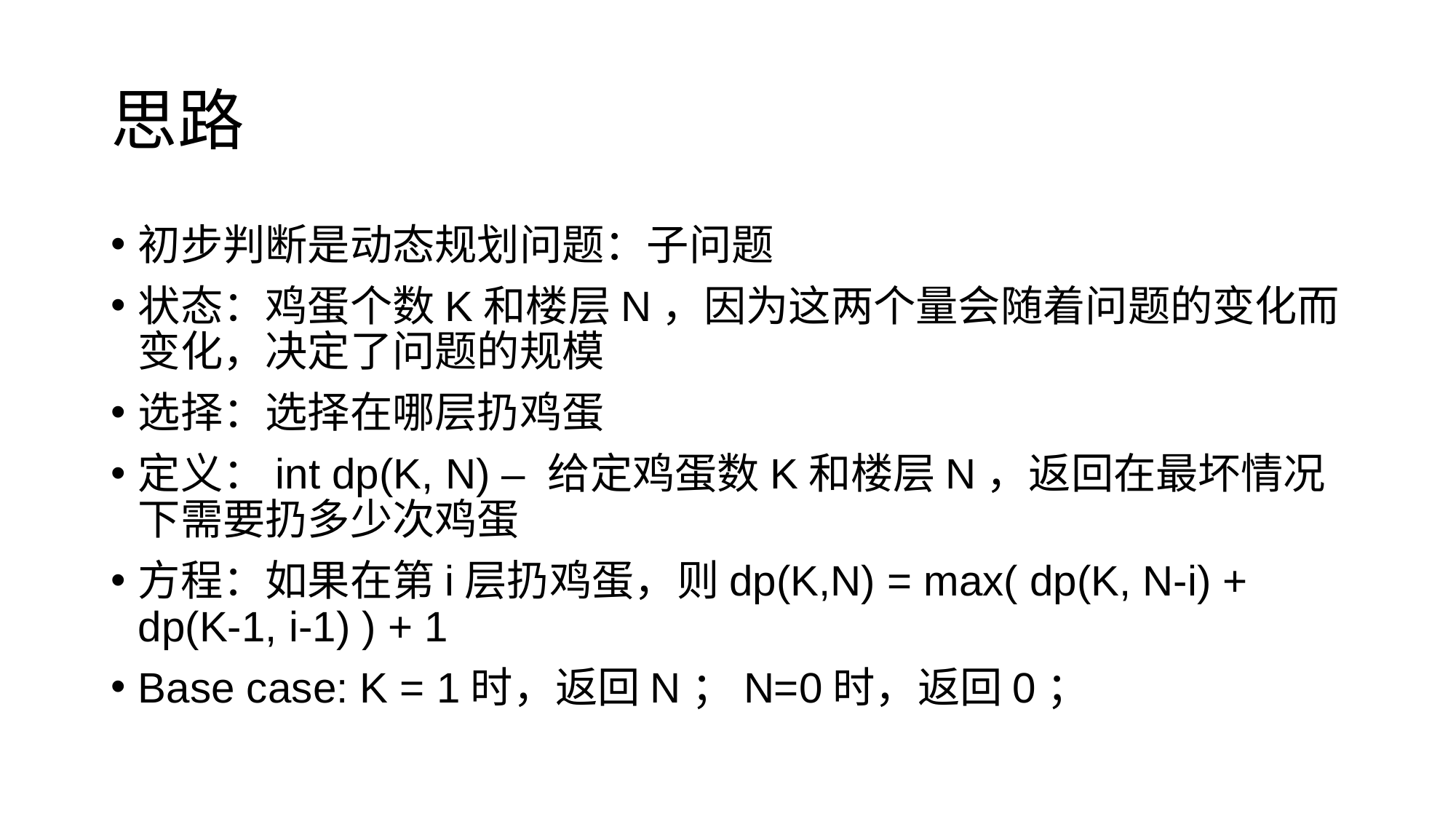

# 思路
初步判断是动态规划问题：子问题
状态：鸡蛋个数K和楼层N，因为这两个量会随着问题的变化而变化，决定了问题的规模
选择：选择在哪层扔鸡蛋
定义：int dp(K, N) – 给定鸡蛋数K和楼层N，返回在最坏情况下需要扔多少次鸡蛋
方程：如果在第i层扔鸡蛋，则dp(K,N) = max( dp(K, N-i) + dp(K-1, i-1) ) + 1
Base case: K = 1时，返回N；N=0时，返回0；